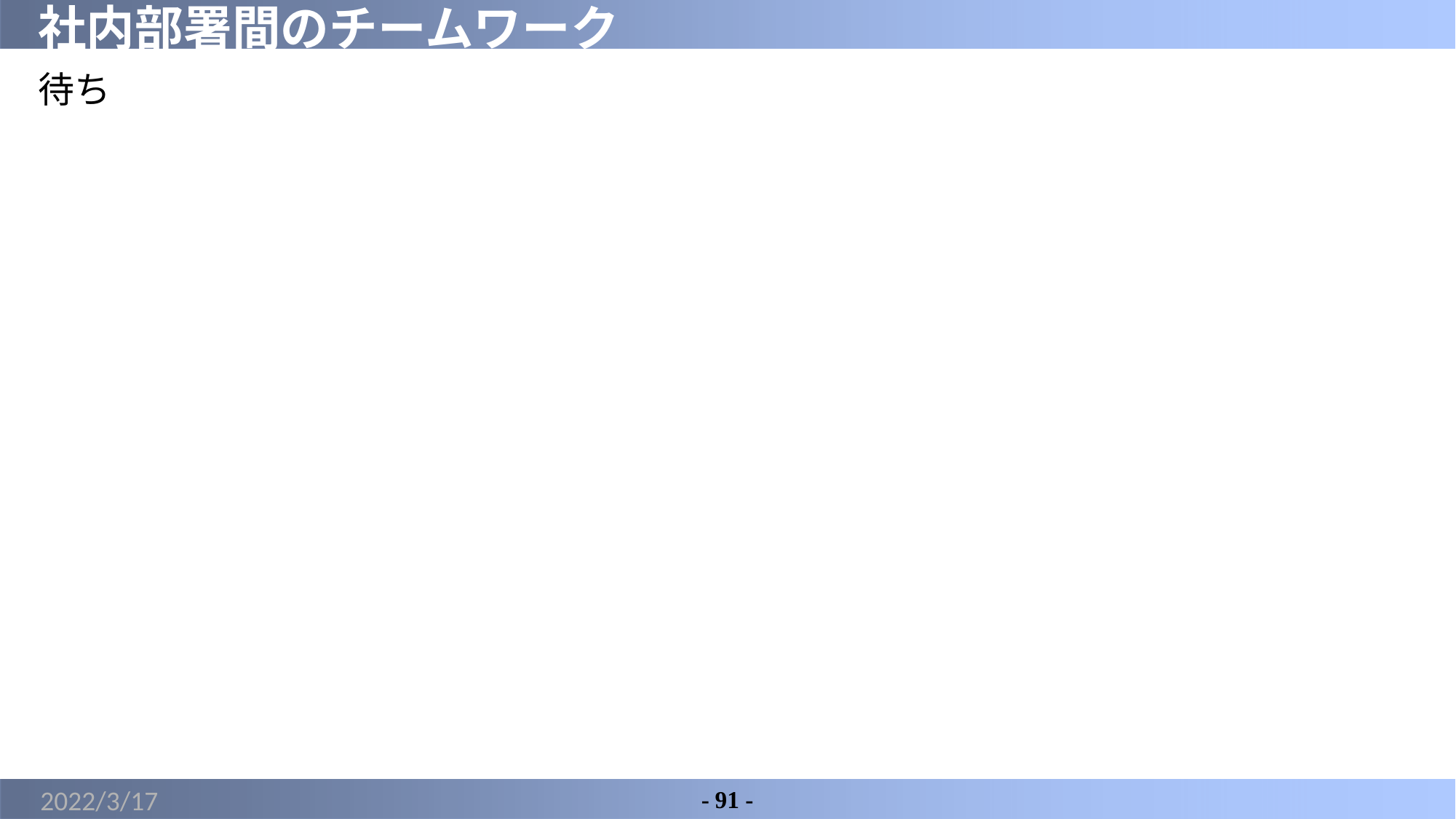

# 社内部署間のチームワーク
待ち
2022/3/17
- 91 -